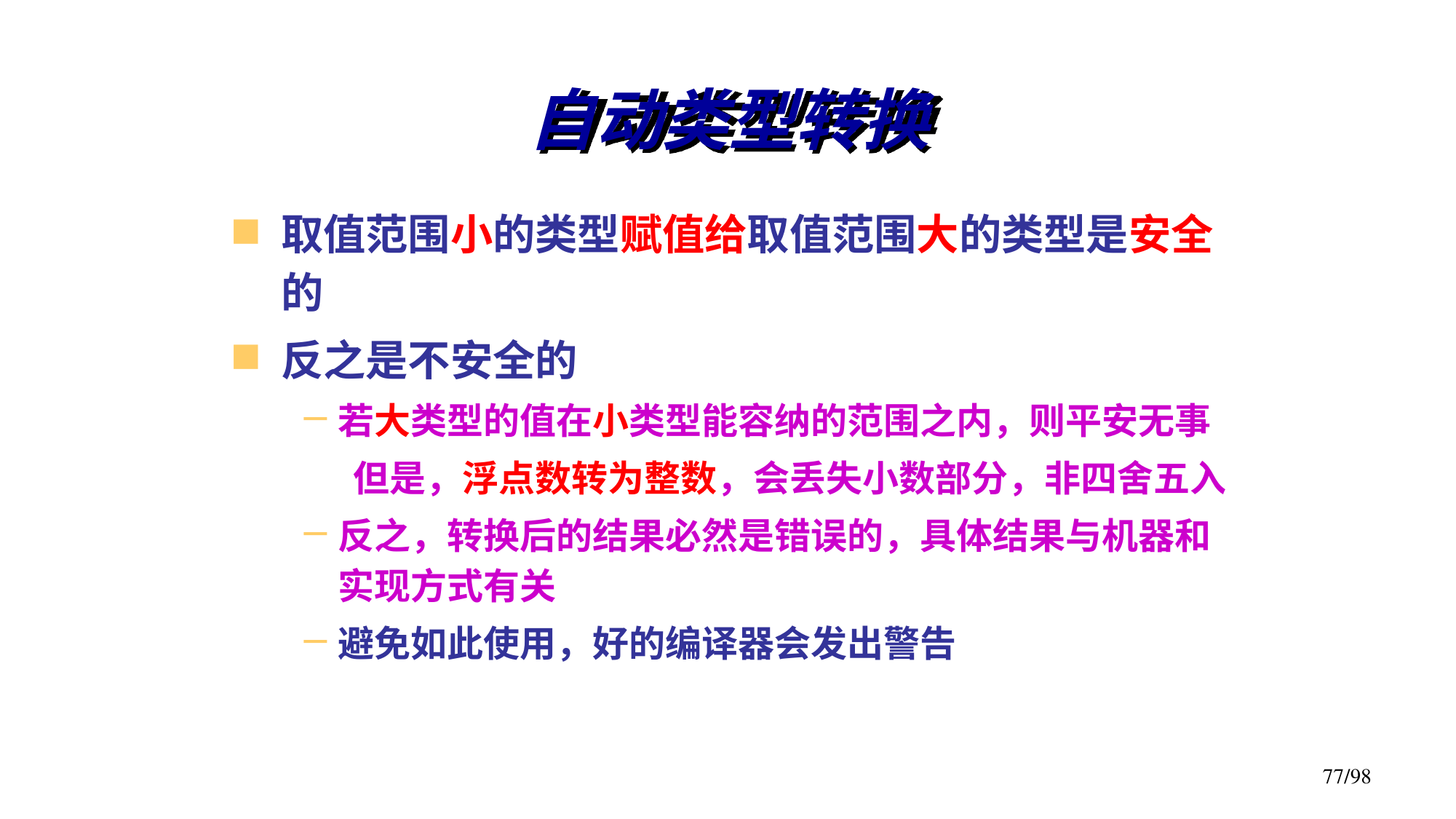

# 自动类型转换
取值范围小的类型赋值给取值范围大的类型是安全的
反之是不安全的
若大类型的值在小类型能容纳的范围之内，则平安无事
     但是，浮点数转为整数，会丢失小数部分，非四舍五入
反之，转换后的结果必然是错误的，具体结果与机器和实现方式有关
避免如此使用，好的编译器会发出警告